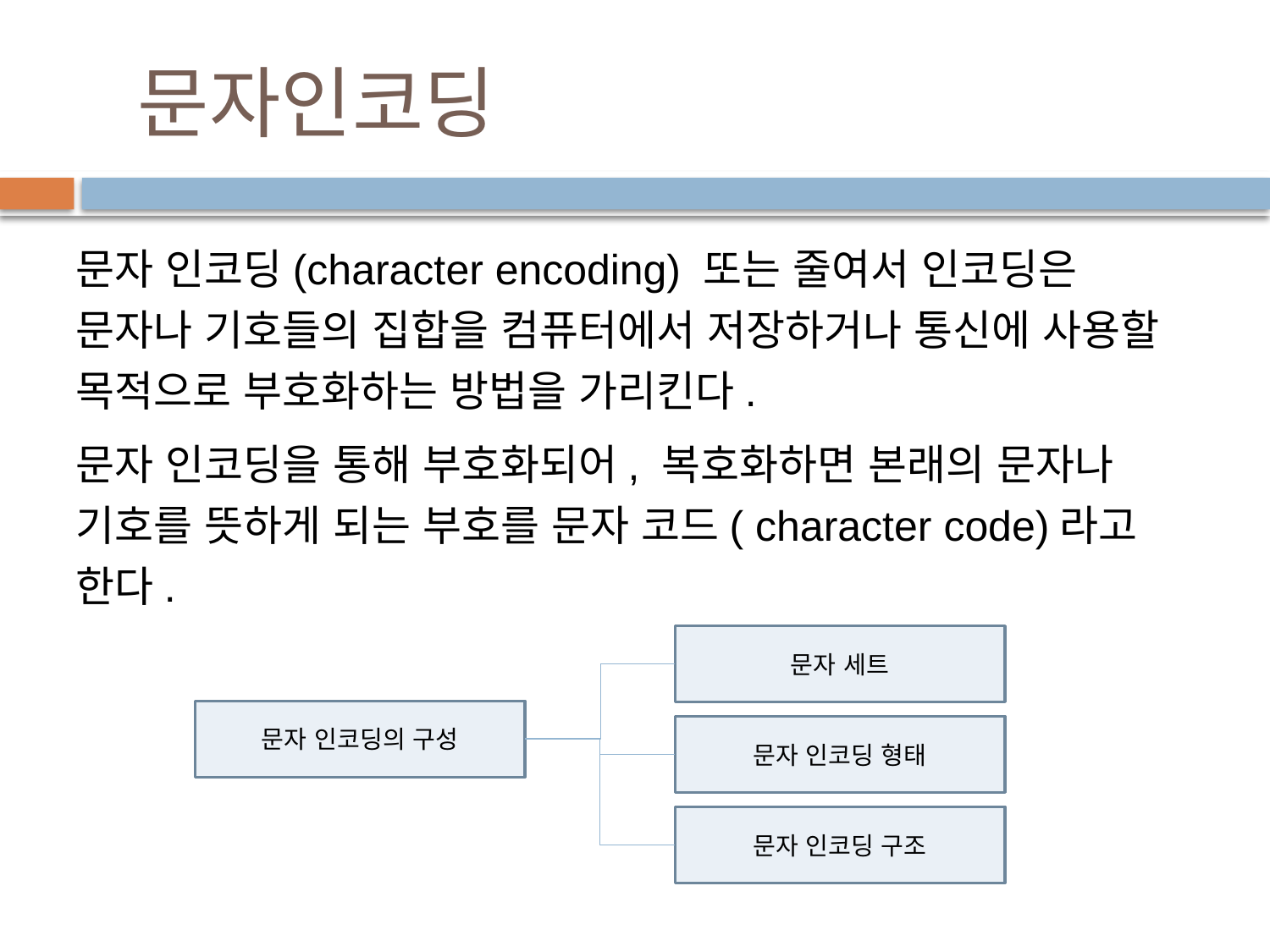

# 문자인코딩
문자 인코딩(character encoding) 또는 줄여서 인코딩은 문자나 기호들의 집합을 컴퓨터에서 저장하거나 통신에 사용할 목적으로 부호화하는 방법을 가리킨다.
문자 인코딩을 통해 부호화되어, 복호화하면 본래의 문자나 기호를 뜻하게 되는 부호를 문자 코드( character code)라고 한다.
문자 세트
문자 인코딩의 구성
문자 인코딩 형태
문자 인코딩 구조